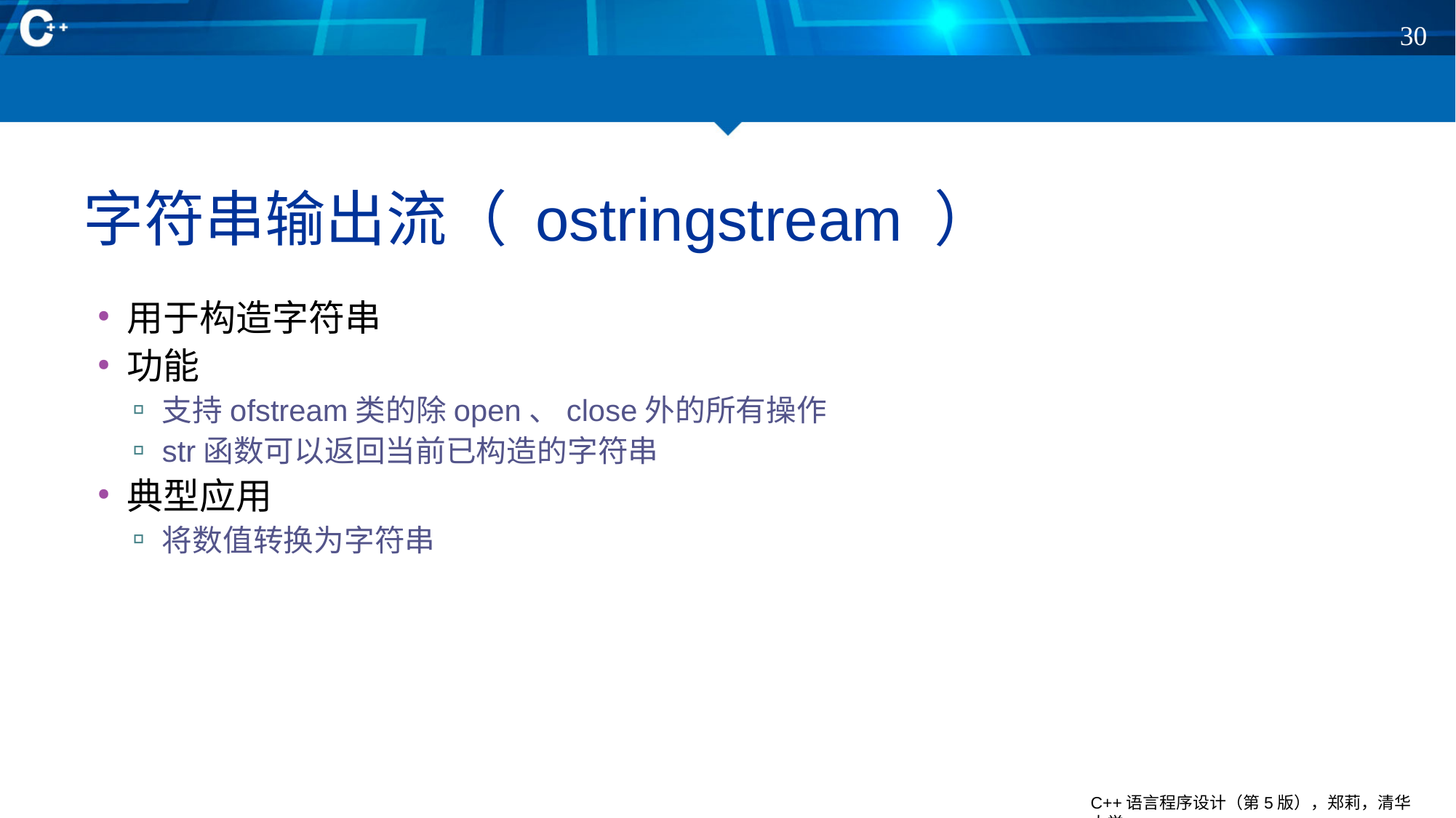

30
# 字符串输出流（ ostringstream ）
用于构造字符串
功能
支持ofstream类的除open、close外的所有操作
str函数可以返回当前已构造的字符串
典型应用
将数值转换为字符串